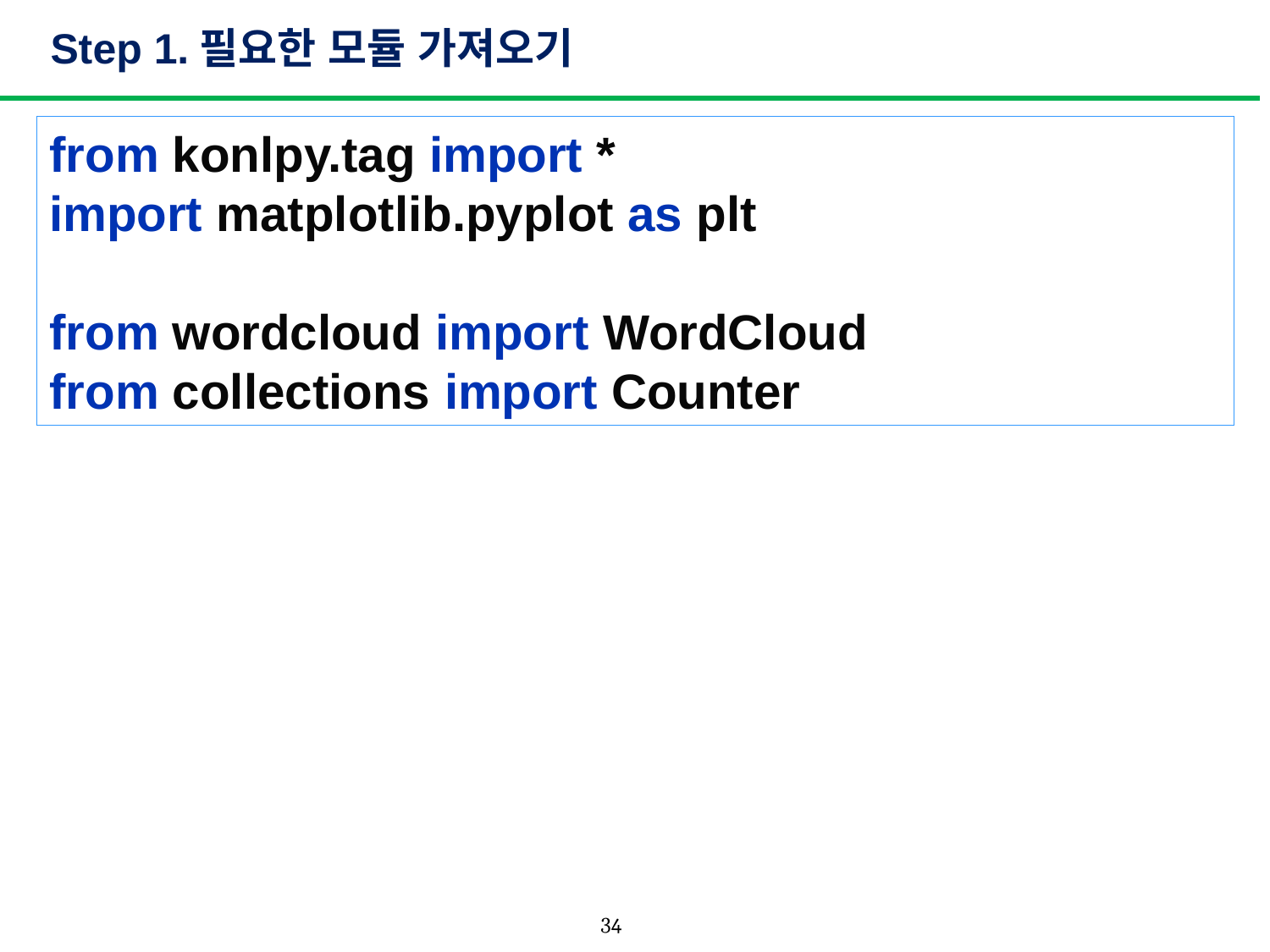

# Step 1.필요한 모듈 가져오기
from konlpy.tag import *
import matplotlib.pyplot as plt
from wordcloud import WordCloud
from collections import Counter
34